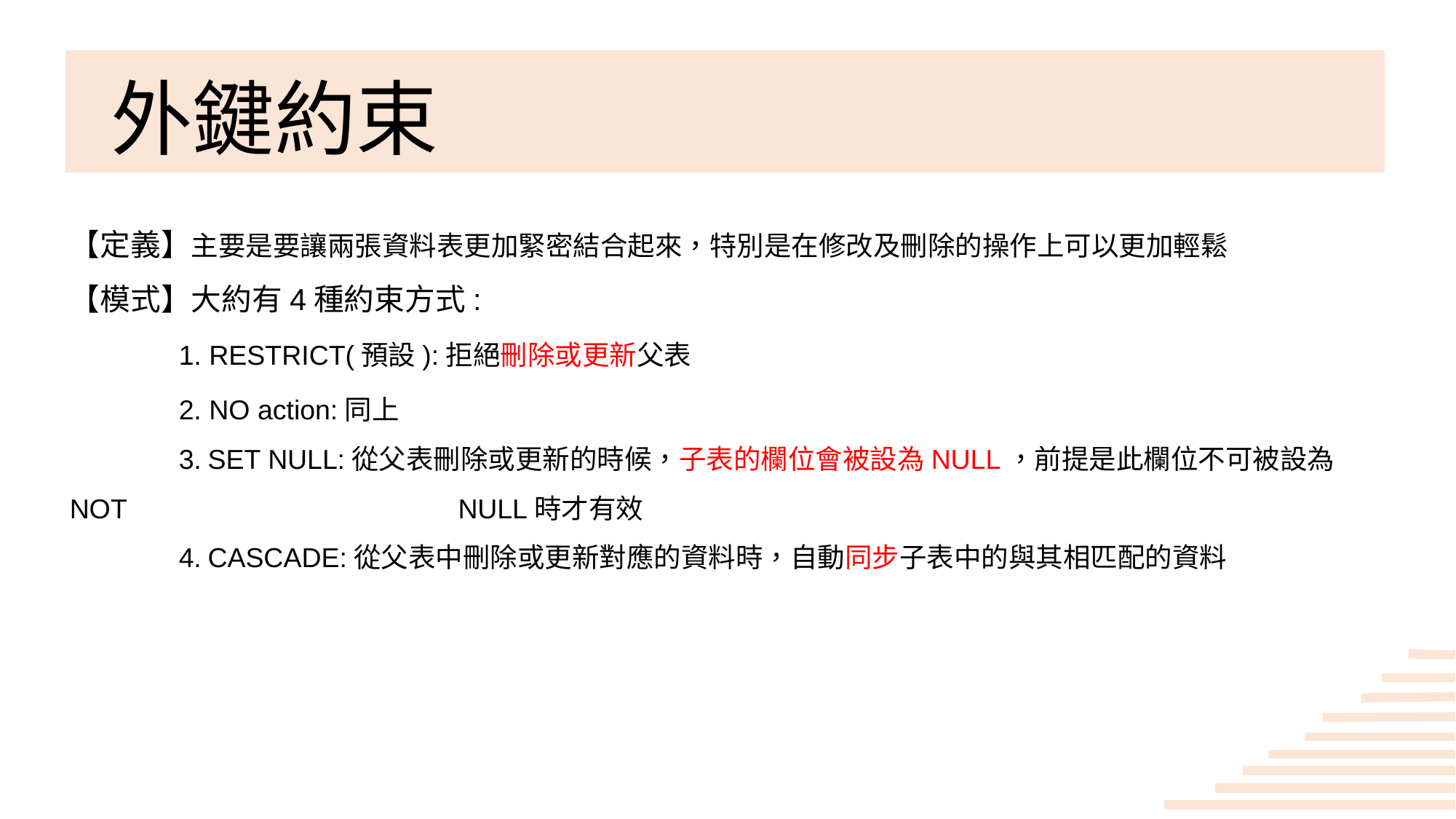

# 外鍵約束
【定義】主要是要讓兩張資料表更加緊密結合起來，特別是在修改及刪除的操作上可以更加輕鬆
【模式】大約有4種約束方式:
	1. RESTRICT(預設):拒絕刪除或更新父表
	2. NO action:同上
	3. SET NULL:從父表刪除或更新的時候，子表的欄位會被設為NULL，前提是此欄位不可被設為NOT 	 	     	        NULL時才有效
	4. CASCADE:從父表中刪除或更新對應的資料時，自動同步子表中的與其相匹配的資料